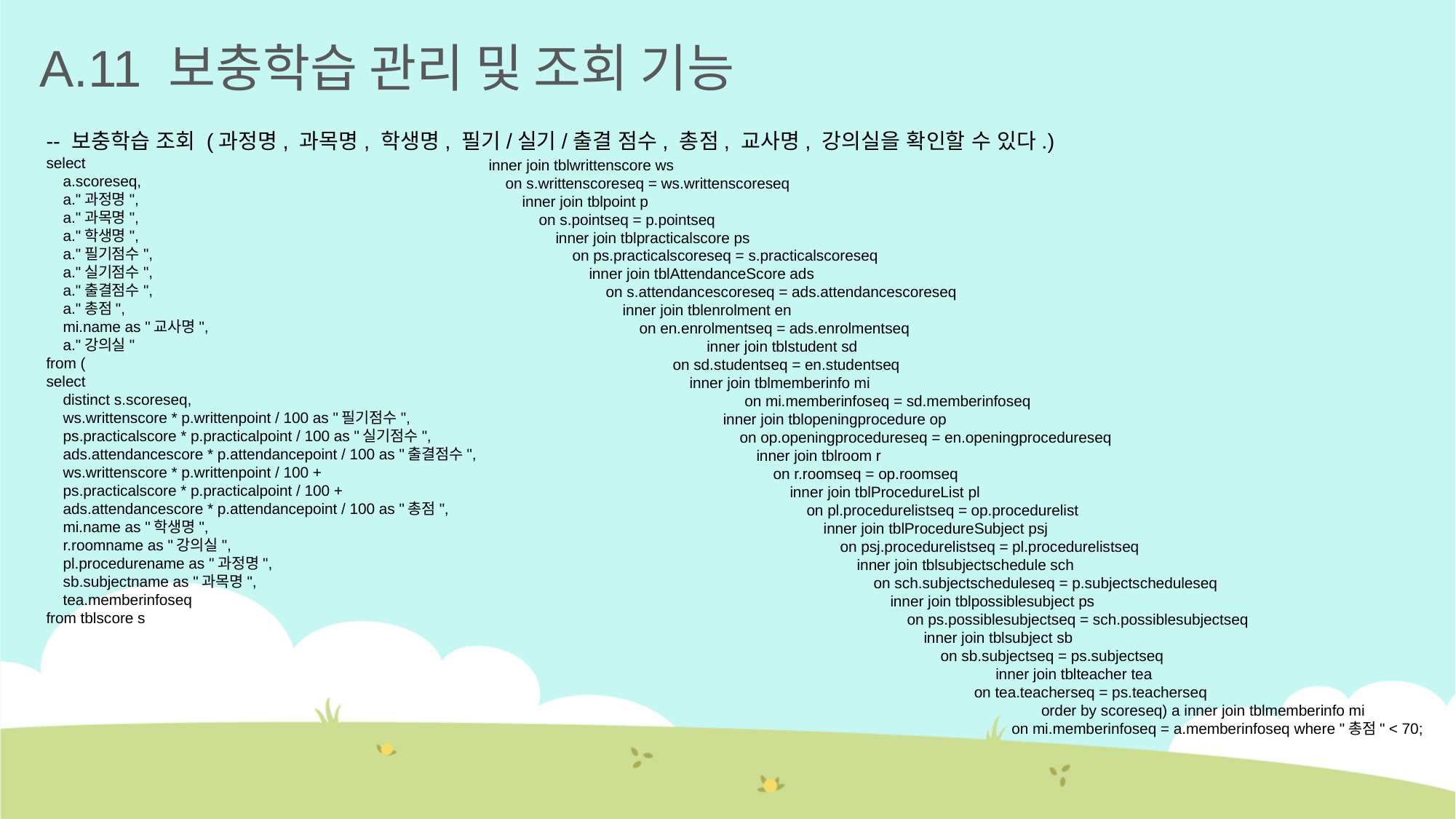

A.11 보충학습 관리 및 조회 기능
-- 보충학습 조회 (과정명, 과목명, 학생명, 필기/실기/출결 점수, 총점, 교사명, 강의실을 확인할 수 있다.)
select
    a.scoreseq,
    a."과정명",
    a."과목명",
    a."학생명",
    a."필기점수",
    a."실기점수",
    a."출결점수",
    a."총점",
    mi.name as "교사명",
    a."강의실"
from (
select
    distinct s.scoreseq,
    ws.writtenscore * p.writtenpoint / 100 as "필기점수",
    ps.practicalscore * p.practicalpoint / 100 as "실기점수",
    ads.attendancescore * p.attendancepoint / 100 as "출결점수",
    ws.writtenscore * p.writtenpoint / 100 +
    ps.practicalscore * p.practicalpoint / 100 +
    ads.attendancescore * p.attendancepoint / 100 as "총점",
    mi.name as "학생명",
    r.roomname as "강의실",
    pl.procedurename as "과정명",
    sb.subjectname as "과목명",
    tea.memberinfoseq
from tblscore s

inner join tblwrittenscore ws
    on s.writtenscoreseq = ws.writtenscoreseq
        inner join tblpoint p
            on s.pointseq = p.pointseq
                inner join tblpracticalscore ps
                    on ps.practicalscoreseq = s.practicalscoreseq
                        inner join tblAttendanceScore ads
                            on s.attendancescoreseq = ads.attendancescoreseq
                                inner join tblenrolment en
                                    on en.enrolmentseq = ads.enrolmentseq
        	                          inner join tblstudent sd
                                            on sd.studentseq = en.studentseq
                                                inner join tblmemberinfo mi
                                  	         on mi.memberinfoseq = sd.memberinfoseq
                                                        inner join tblopeningprocedure op
                                                            on op.openingprocedureseq = en.openingprocedureseq
                                                                inner join tblroom r
                                                                    on r.roomseq = op.roomseq
                                                                        inner join tblProcedureList pl
                                                                            on pl.procedurelistseq = op.procedurelist
                                                                                inner join tblProcedureSubject psj
                                                                                    on psj.procedurelistseq = pl.procedurelistseq
                                                                                        inner join tblsubjectschedule sch
                                                                                            on sch.subjectscheduleseq = p.subjectscheduleseq
                                                                                                inner join tblpossiblesubject ps
                                                                                                    on ps.possiblesubjectseq = sch.possiblesubjectseq
                                                                                                        inner join tblsubject sb
                                                                                                            on sb.subjectseq = ps.subjectseq
                                        	                                                                     inner join tblteacher tea
                                                                                                                    on tea.teacherseq = ps.teacherseq
        	                                                                                                          order by scoreseq) a inner join tblmemberinfo mi
                                                                                                                             on mi.memberinfoseq = a.memberinfoseq where "총점" < 70;